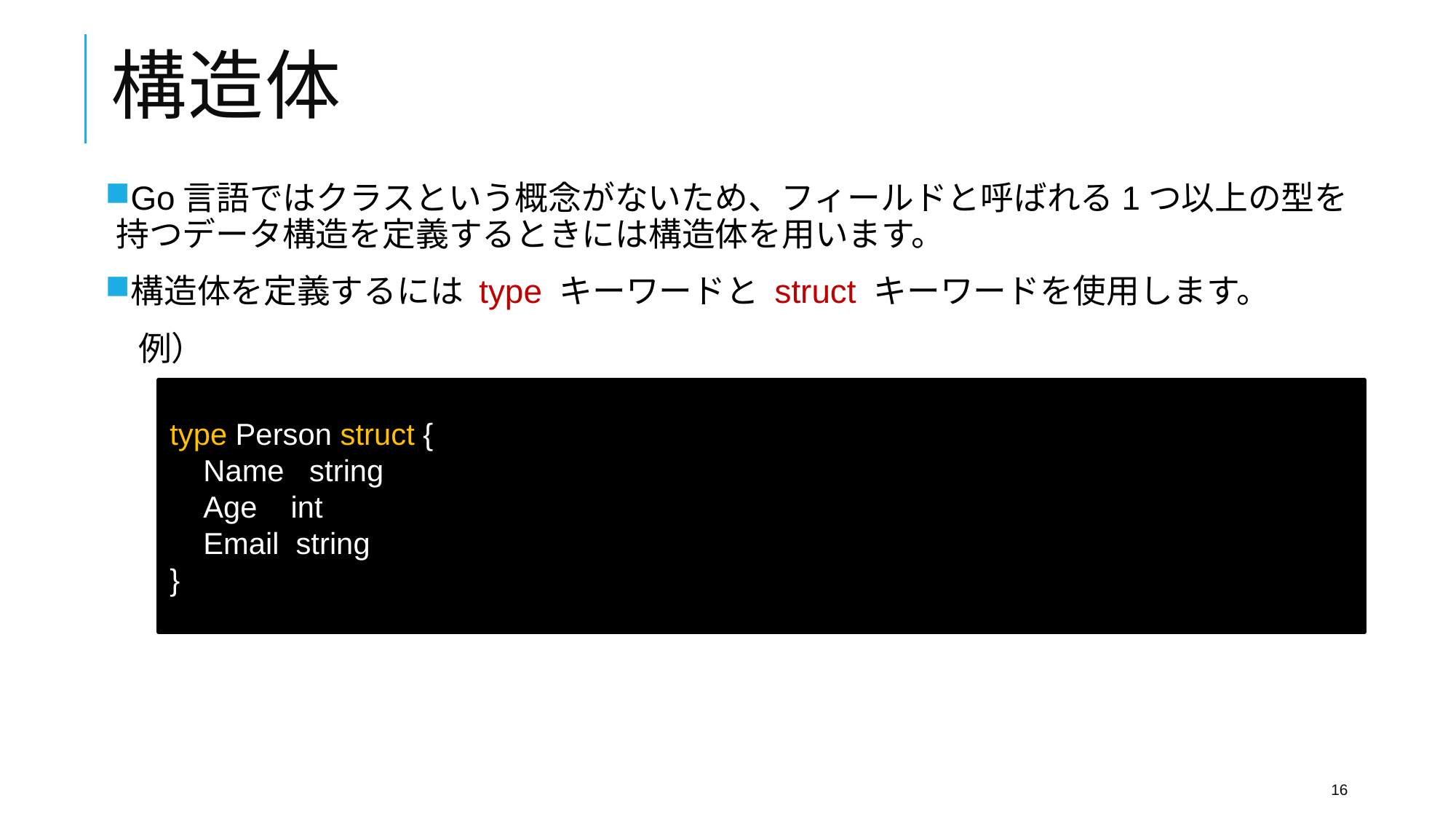

# 構造体
Go言語ではクラスという概念がないため、フィールドと呼ばれる1つ以上の型を持つデータ構造を定義するときには構造体を用います。
構造体を定義するには type キーワードと struct キーワードを使用します。
　例）

type Person struct {
    Name   string
    Age    int
    Email  string
}
16